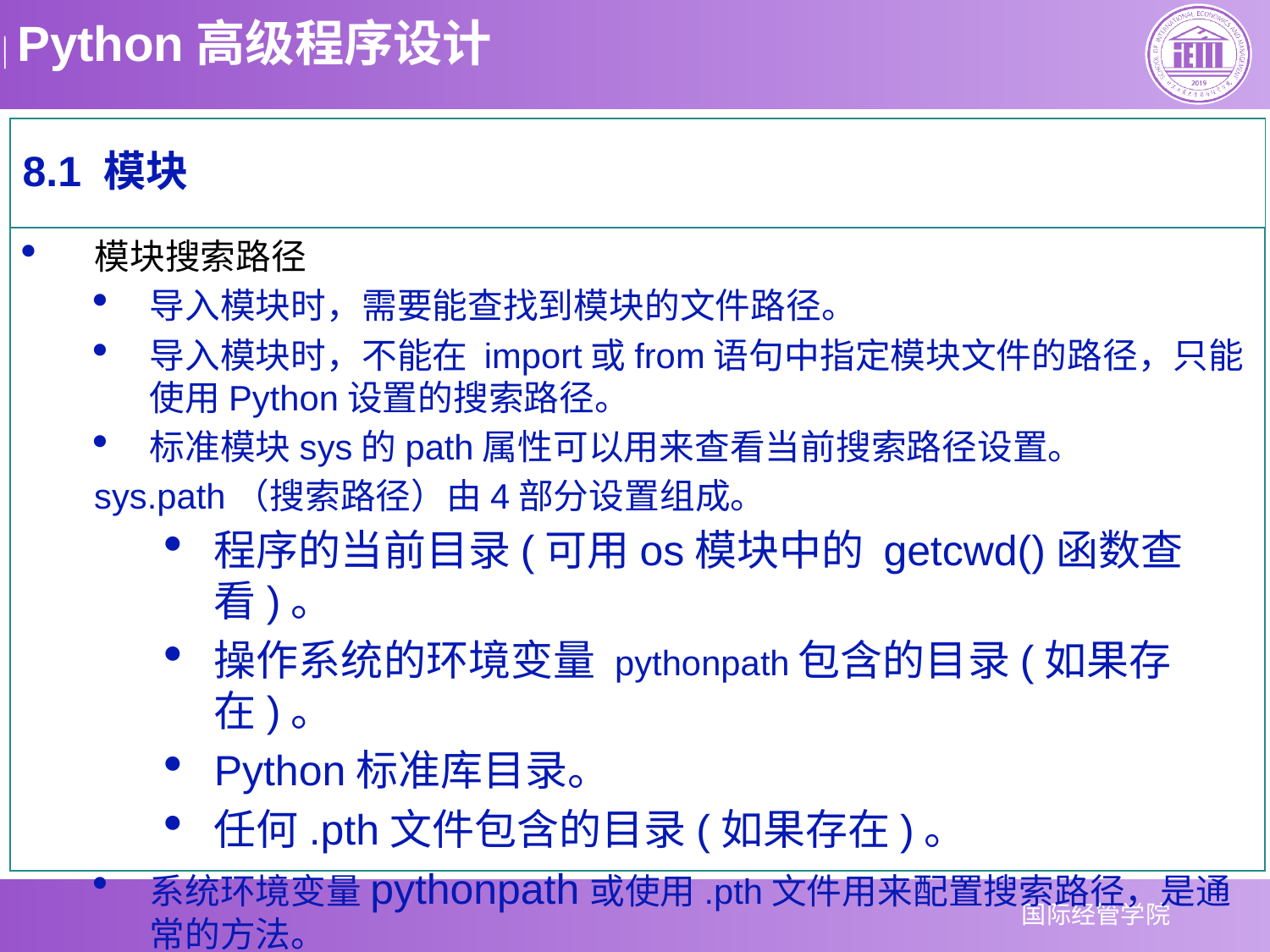

8.1 模块
 模块搜索路径
导入模块时，需要能查找到模块的文件路径。
导入模块时，不能在 import或from语句中指定模块文件的路径，只能使用Python设置的搜索路径。
标准模块sys的path属性可以用来查看当前搜索路径设置。
sys.path（搜索路径）由4部分设置组成。
程序的当前目录(可用os模块中的 getcwd()函数查看)。
操作系统的环境变量 pythonpath包含的目录(如果存在)。
Python标准库目录。
任何.pth文件包含的目录(如果存在)。
系统环境变量pythonpath或使用.pth文件用来配置搜索路径，是通常的方法。